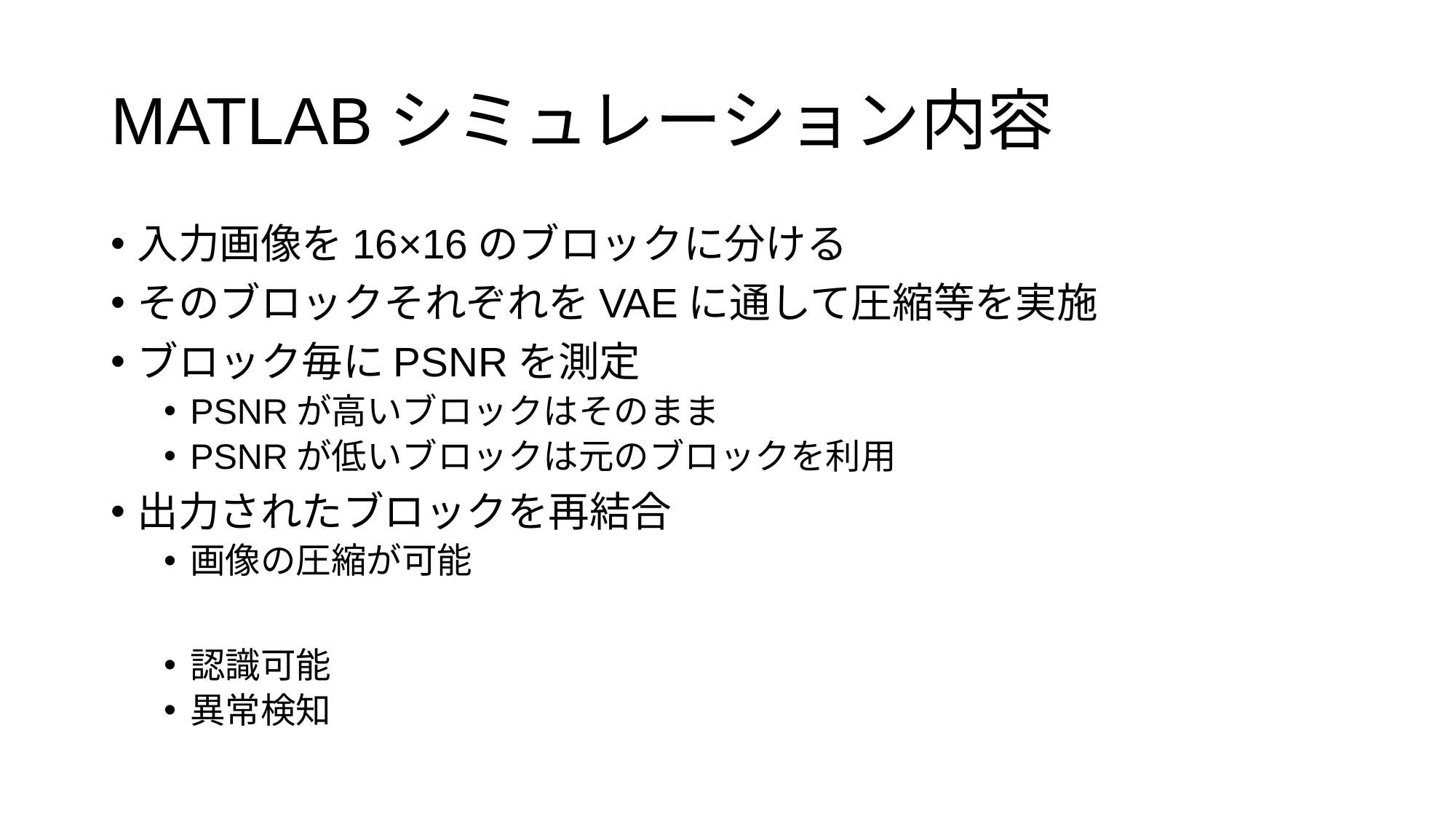

# MATLABシミュレーション内容
入力画像を16×16のブロックに分ける
そのブロックそれぞれをVAEに通して圧縮等を実施
ブロック毎にPSNRを測定
PSNRが高いブロックはそのまま
PSNRが低いブロックは元のブロックを利用
出力されたブロックを再結合
画像の圧縮が可能

認識可能
異常検知